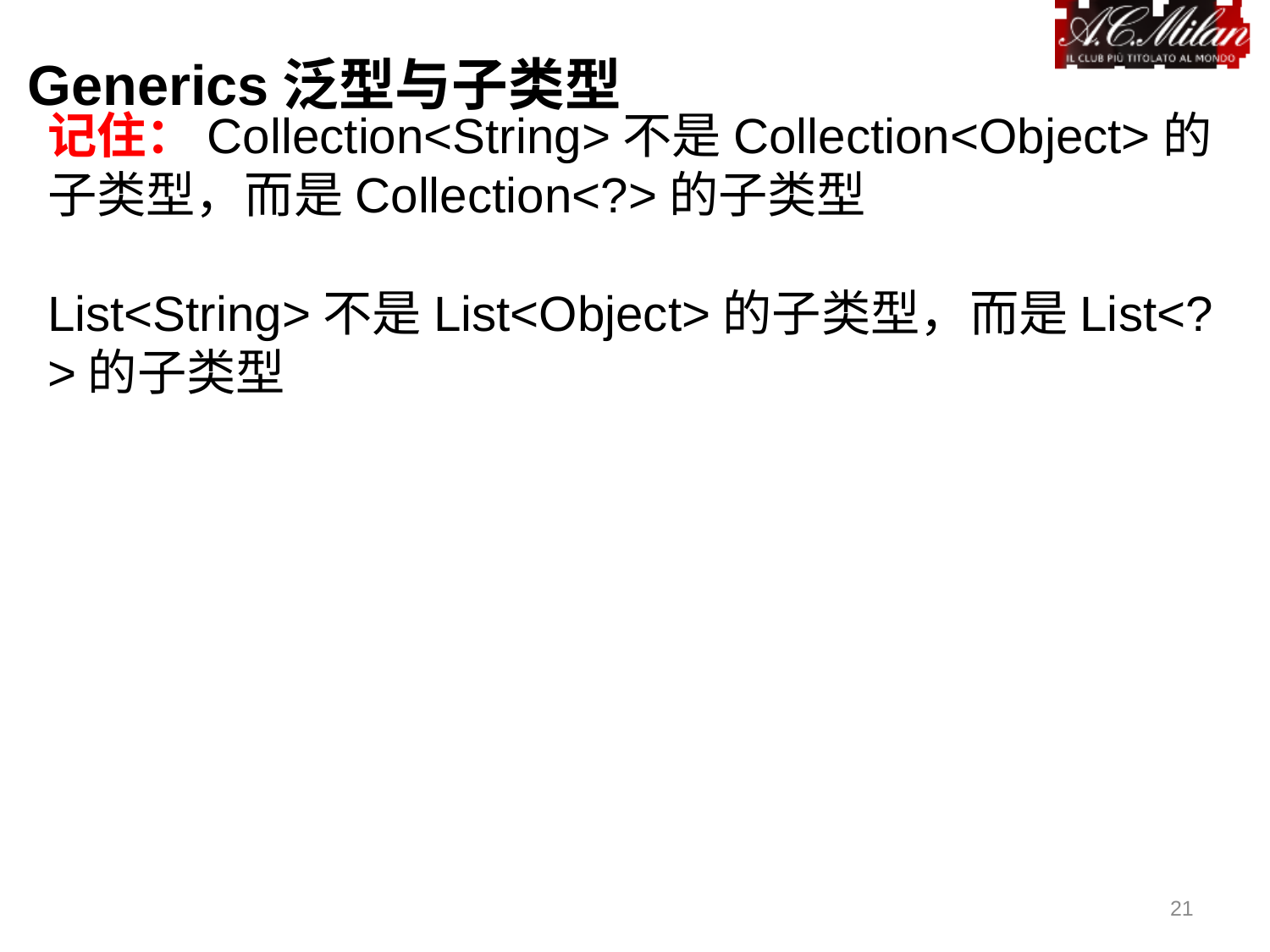

Generics泛型与子类型
记住：Collection<String>不是Collection<Object>的子类型，而是Collection<?>的子类型

List<String>不是List<Object>的子类型，而是List<?>的子类型

21